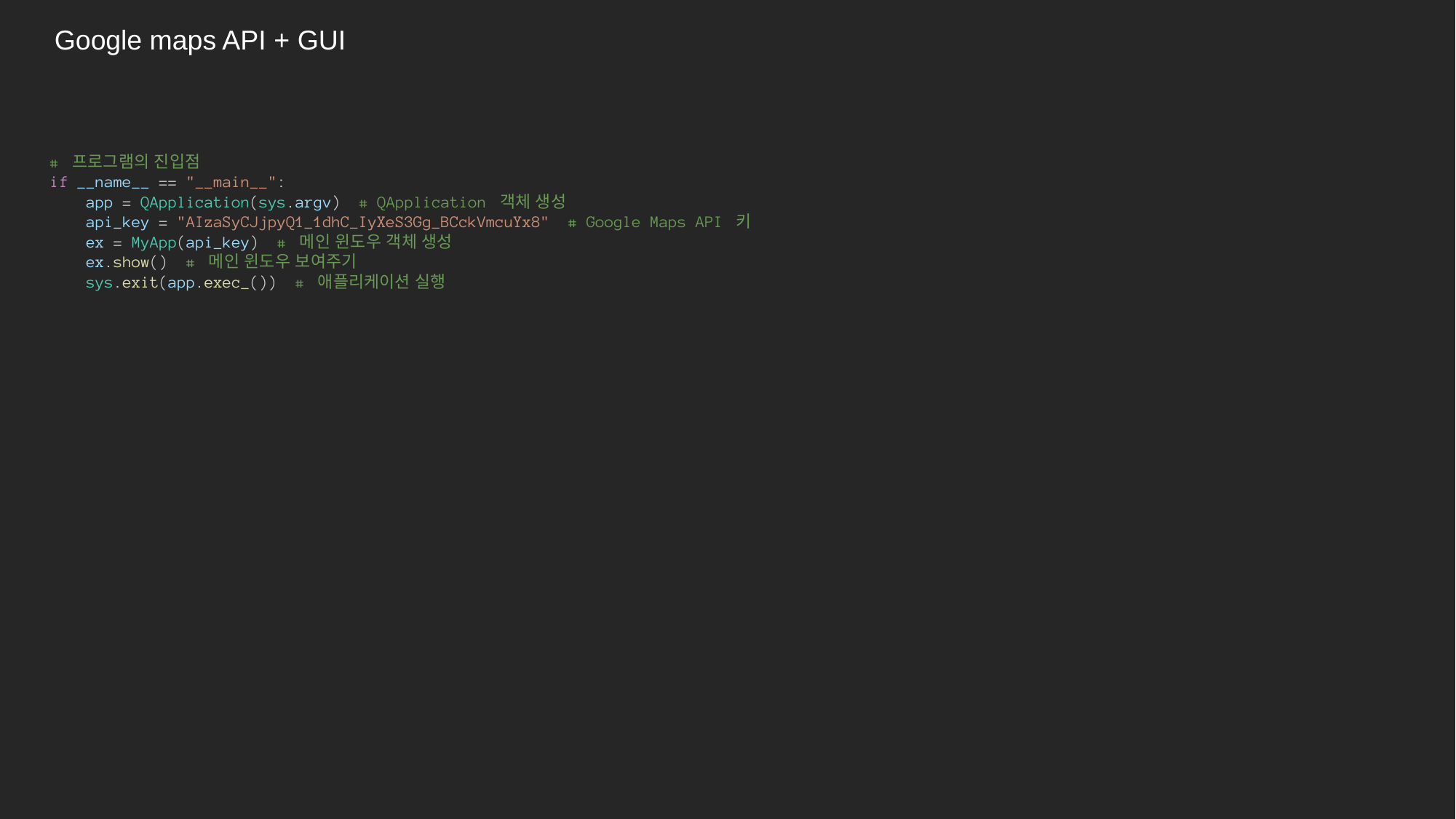

Google maps API + GUI
# 프로그램의 진입점
if __name__ == "__main__":
    app = QApplication(sys.argv)  # QApplication 객체 생성
    api_key = "AIzaSyCJjpyQ1_1dhC_IyXeS3Gg_BCckVmcuYx8"  # Google Maps API 키
    ex = MyApp(api_key)  # 메인 윈도우 객체 생성
    ex.show()  # 메인 윈도우 보여주기
    sys.exit(app.exec_())  # 애플리케이션 실행